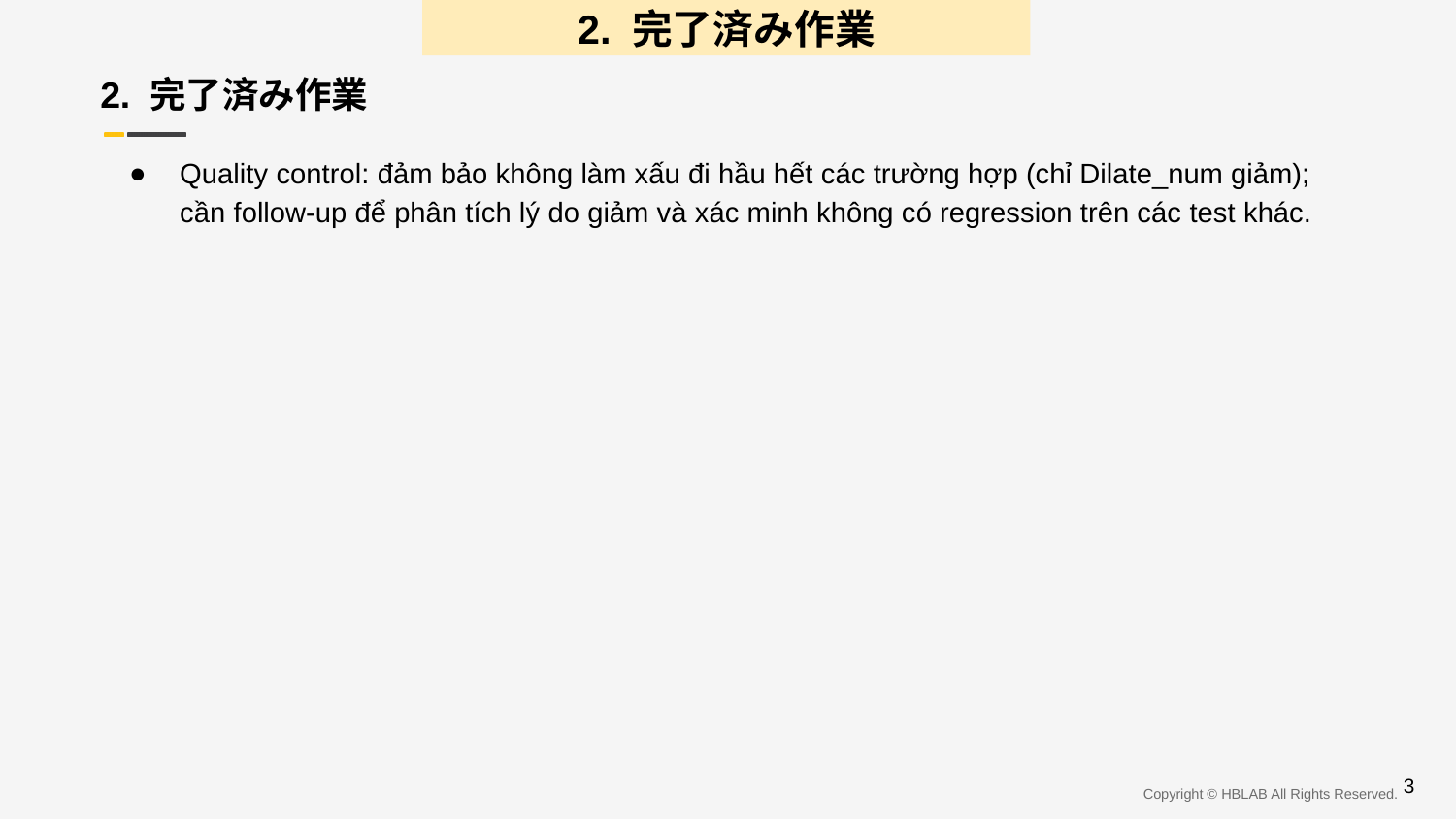

2. 完了済み作業
2. 完了済み作業
Quality control: đảm bảo không làm xấu đi hầu hết các trường hợp (chỉ Dilate_num giảm); cần follow-up để phân tích lý do giảm và xác minh không có regression trên các test khác.
3